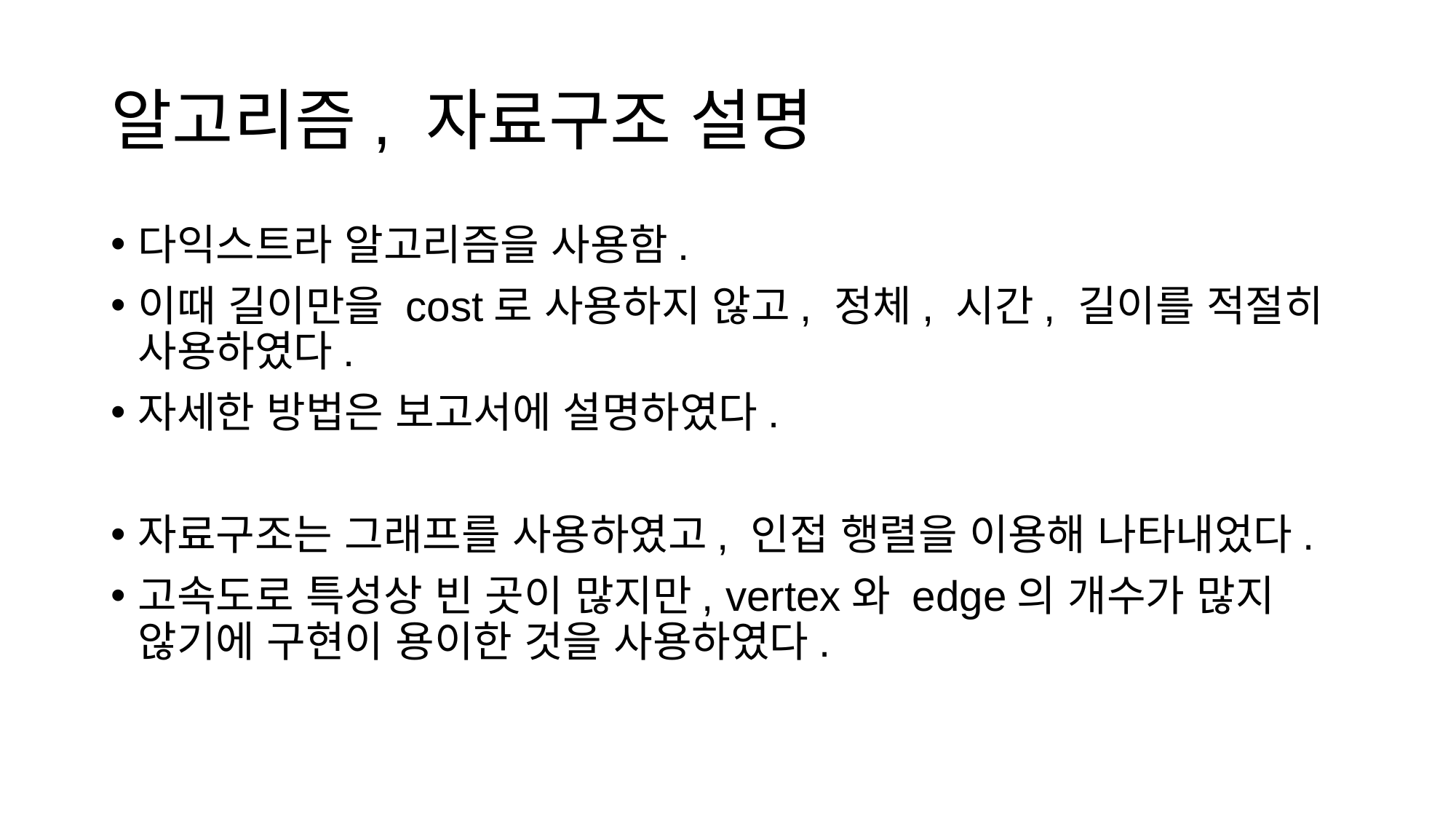

# 알고리즘, 자료구조 설명
다익스트라 알고리즘을 사용함.
이때 길이만을 cost로 사용하지 않고, 정체, 시간, 길이를 적절히 사용하였다.
자세한 방법은 보고서에 설명하였다.

자료구조는 그래프를 사용하였고, 인접 행렬을 이용해 나타내었다.
고속도로 특성상 빈 곳이 많지만, vertex와 edge의 개수가 많지 않기에 구현이 용이한 것을 사용하였다.